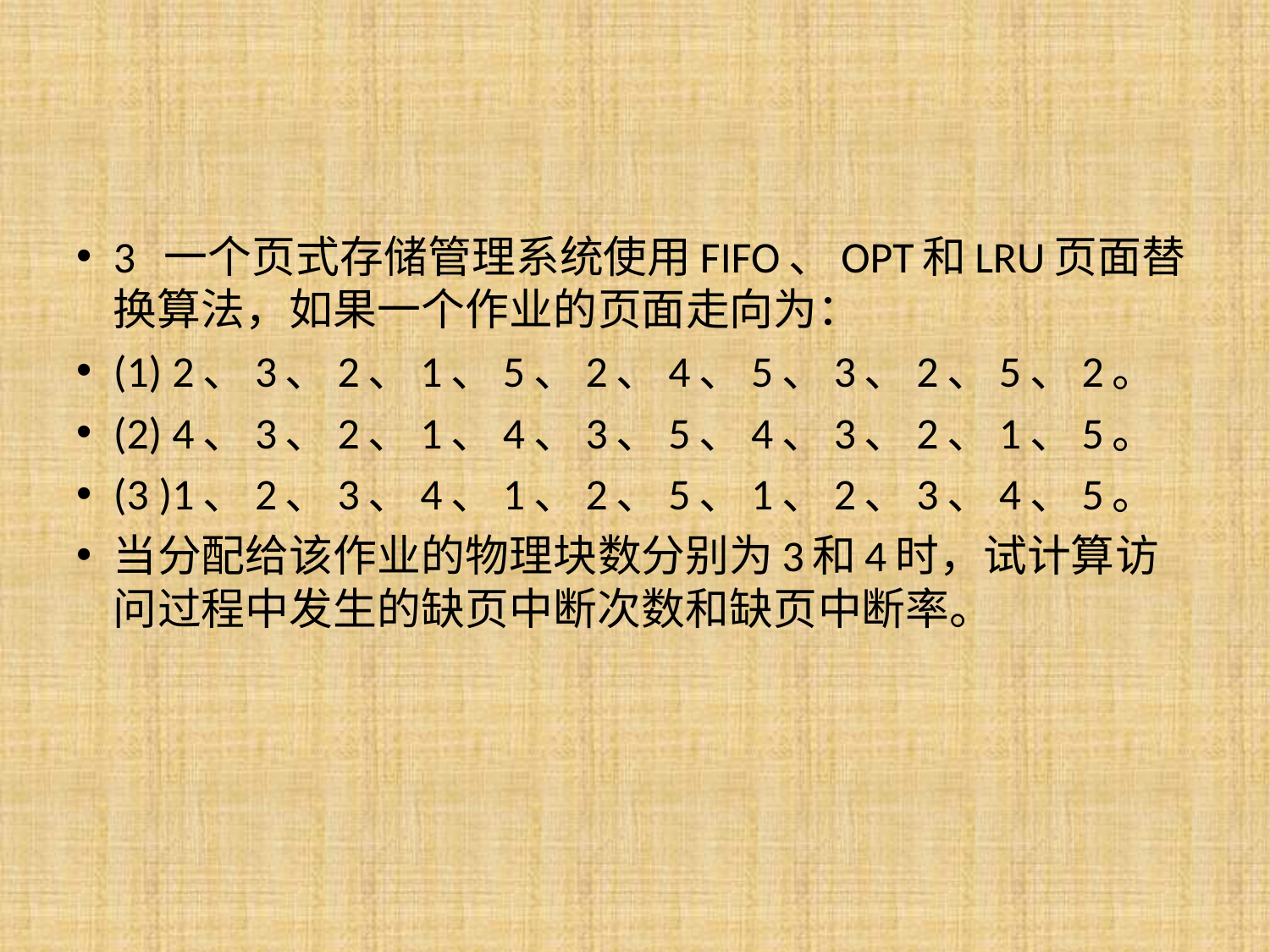

#
3  一个页式存储管理系统使用FIFO、OPT和LRU页面替换算法，如果一个作业的页面走向为：
(1) 2、3、2、1、5、2、4、5、3、2、5、2。
(2) 4、3、2、1、4、3、5、4、3、2、1、5。
(3 )1、2、3、4、1、2、5、1、2、3、4、5。
当分配给该作业的物理块数分别为3和4时，试计算访问过程中发生的缺页中断次数和缺页中断率。